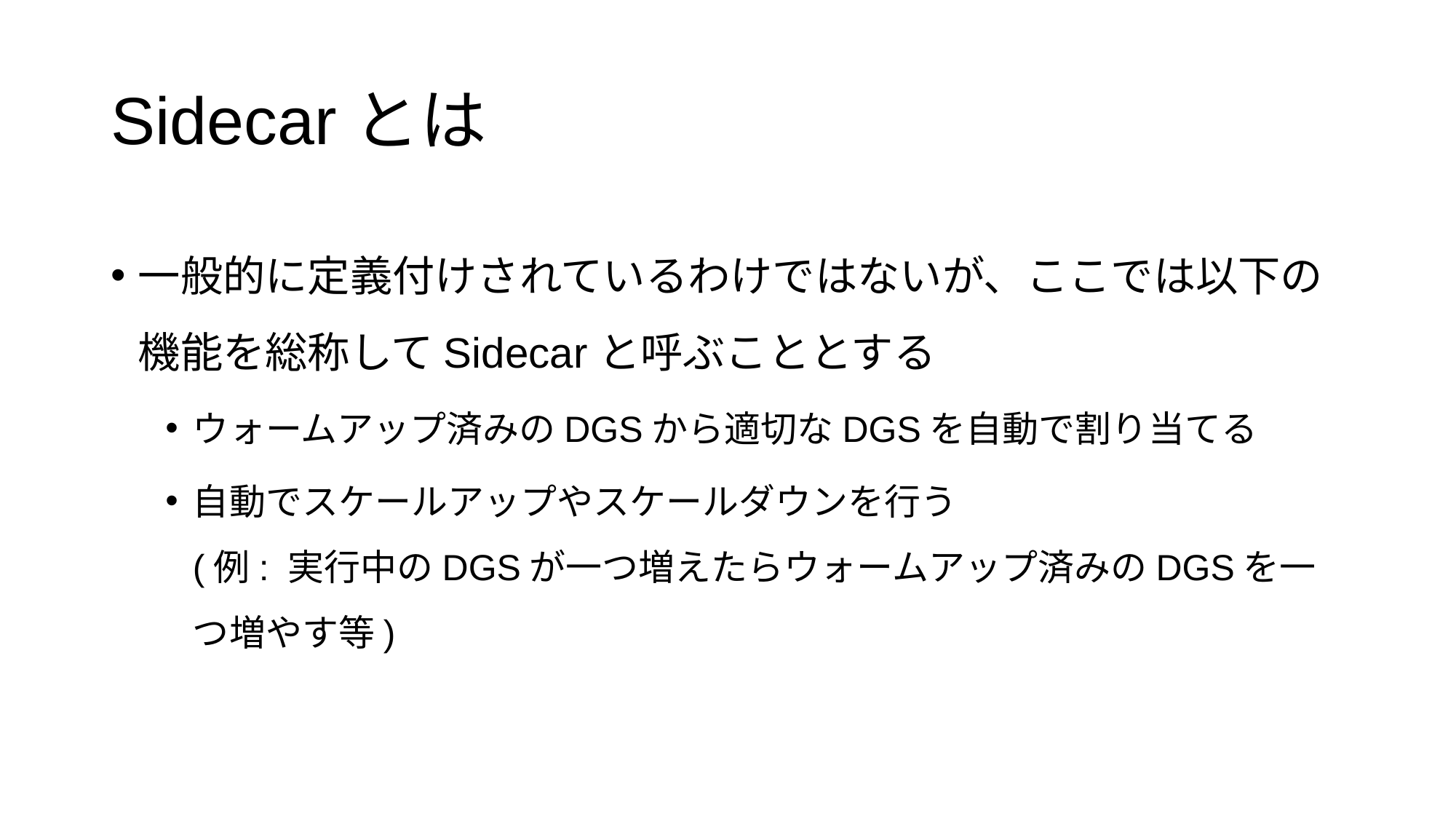

# Sidecarとは
一般的に定義付けされているわけではないが、ここでは以下の機能を総称してSidecarと呼ぶこととする
ウォームアップ済みのDGSから適切なDGSを自動で割り当てる
自動でスケールアップやスケールダウンを行う
(例: 実行中のDGSが一つ増えたらウォームアップ済みのDGSを一つ増やす等)